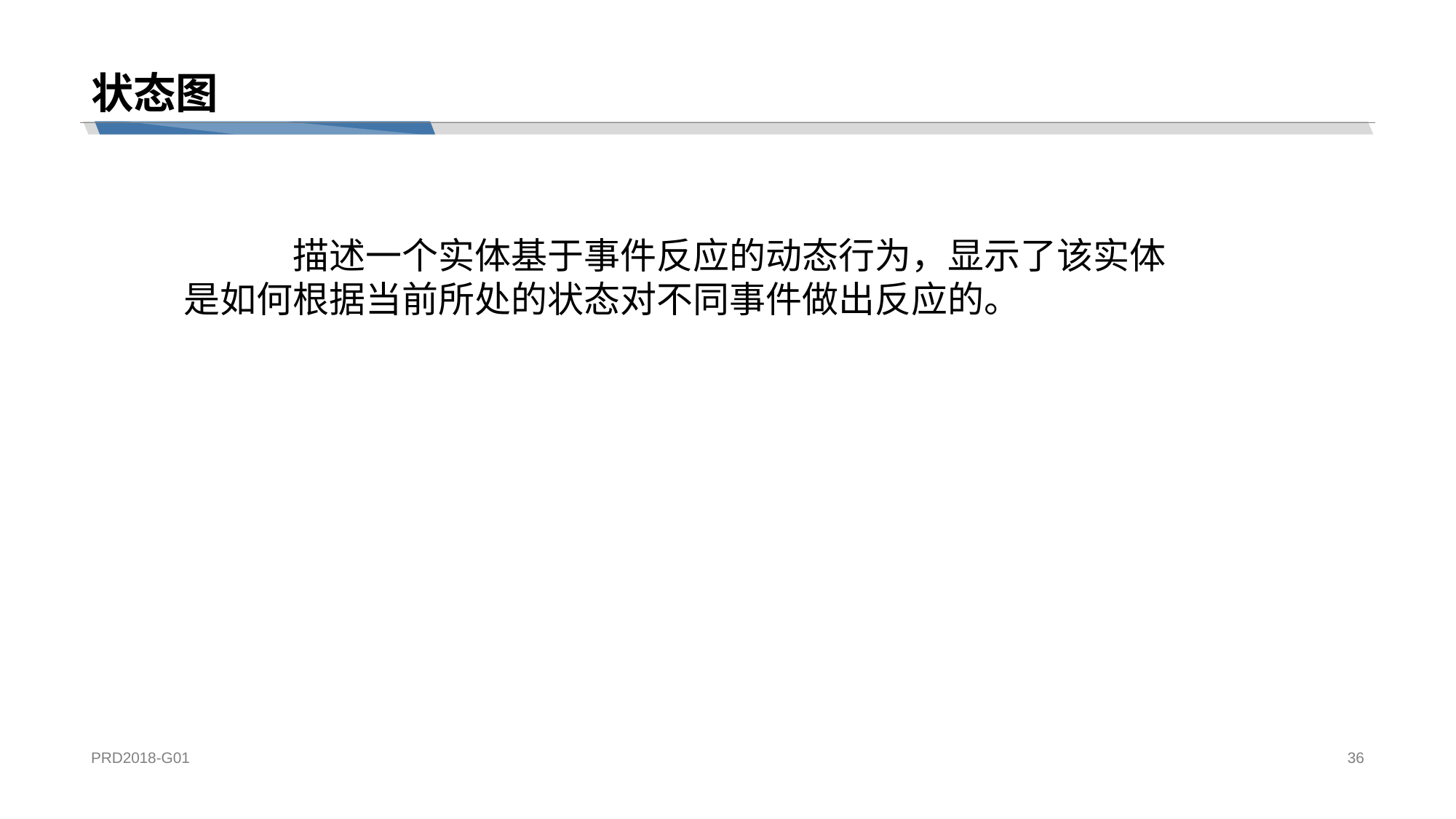

# 状态图
	描述一个实体基于事件反应的动态行为，显示了该实体是如何根据当前所处的状态对不同事件做出反应的。
PRD2018-G01
36